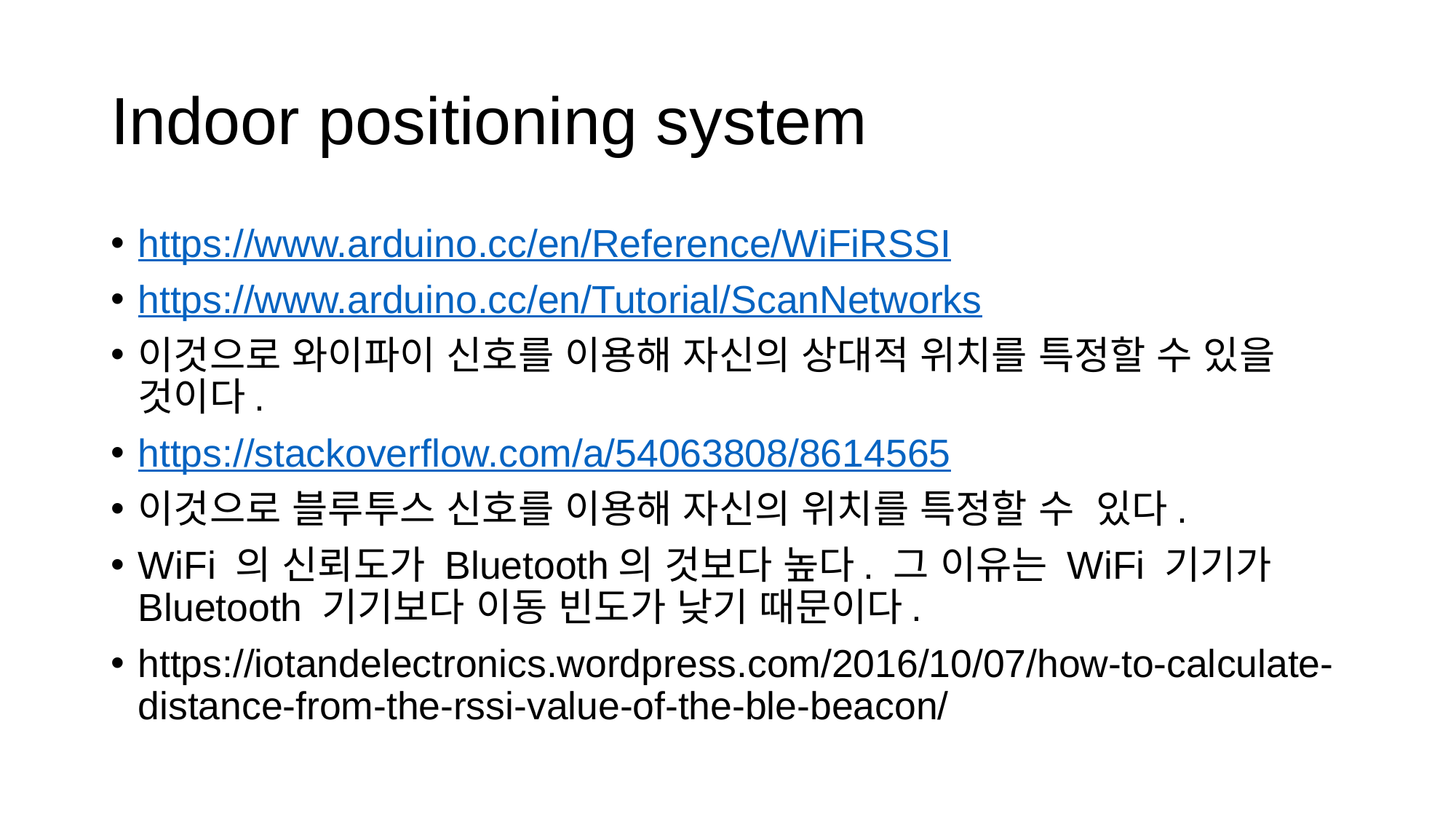

# Indoor positioning system
https://www.arduino.cc/en/Reference/WiFiRSSI
https://www.arduino.cc/en/Tutorial/ScanNetworks
이것으로 와이파이 신호를 이용해 자신의 상대적 위치를 특정할 수 있을 것이다.
https://stackoverflow.com/a/54063808/8614565
이것으로 블루투스 신호를 이용해 자신의 위치를 특정할 수  있다.
WiFi 의 신뢰도가 Bluetooth의 것보다 높다. 그 이유는 WiFi 기기가 Bluetooth 기기보다 이동 빈도가 낮기 때문이다.
https://iotandelectronics.wordpress.com/2016/10/07/how-to-calculate-distance-from-the-rssi-value-of-the-ble-beacon/